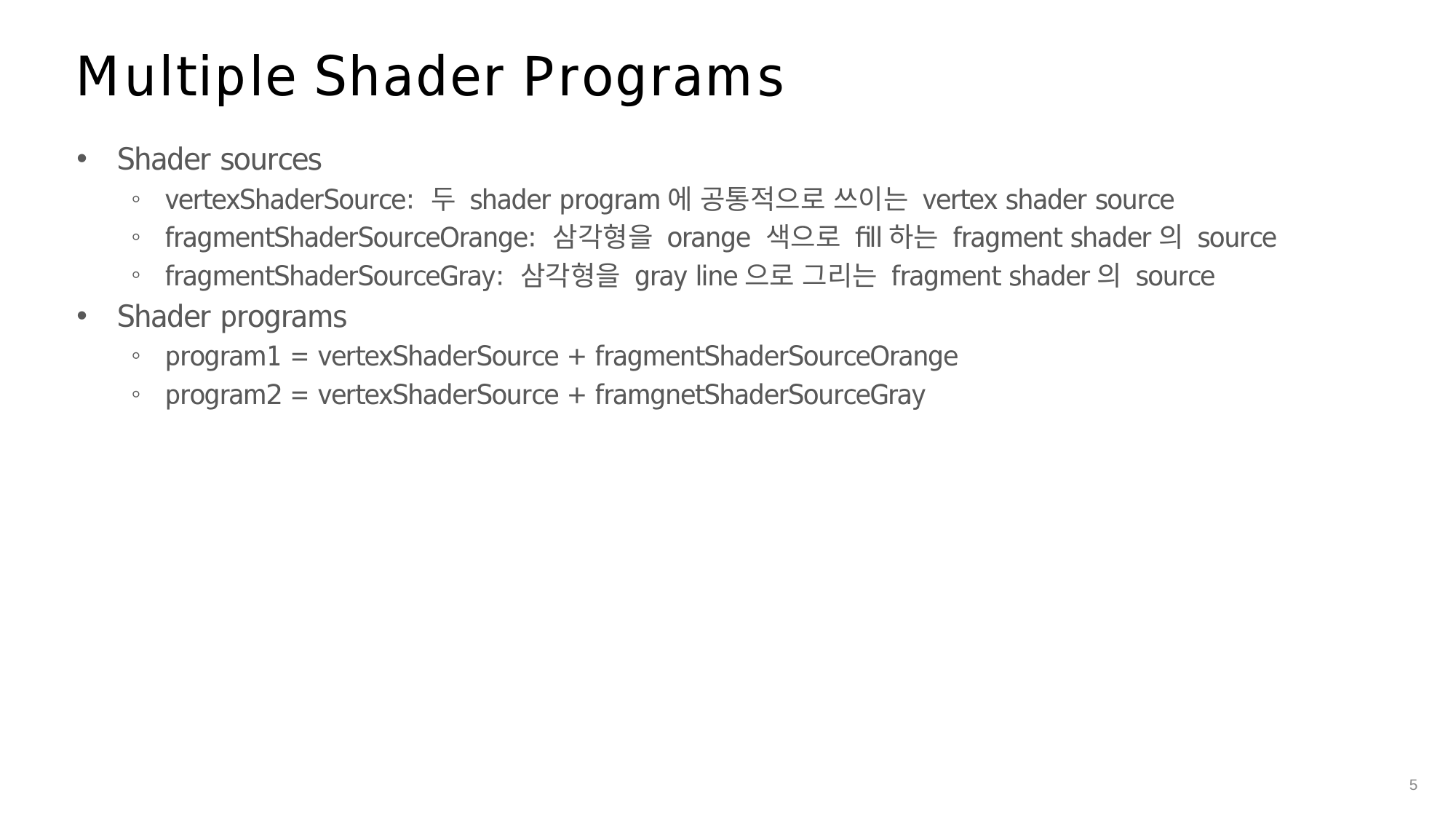

# Multiple Shader Programs
Shader sources
vertexShaderSource: 두 shader program에 공통적으로 쓰이는 vertex shader source
fragmentShaderSourceOrange: 삼각형을 orange 색으로 fill하는 fragment shader의 source
fragmentShaderSourceGray: 삼각형을 gray line으로 그리는 fragment shader의 source
Shader programs
program1 = vertexShaderSource + fragmentShaderSourceOrange
program2 = vertexShaderSource + framgnetShaderSourceGray
5